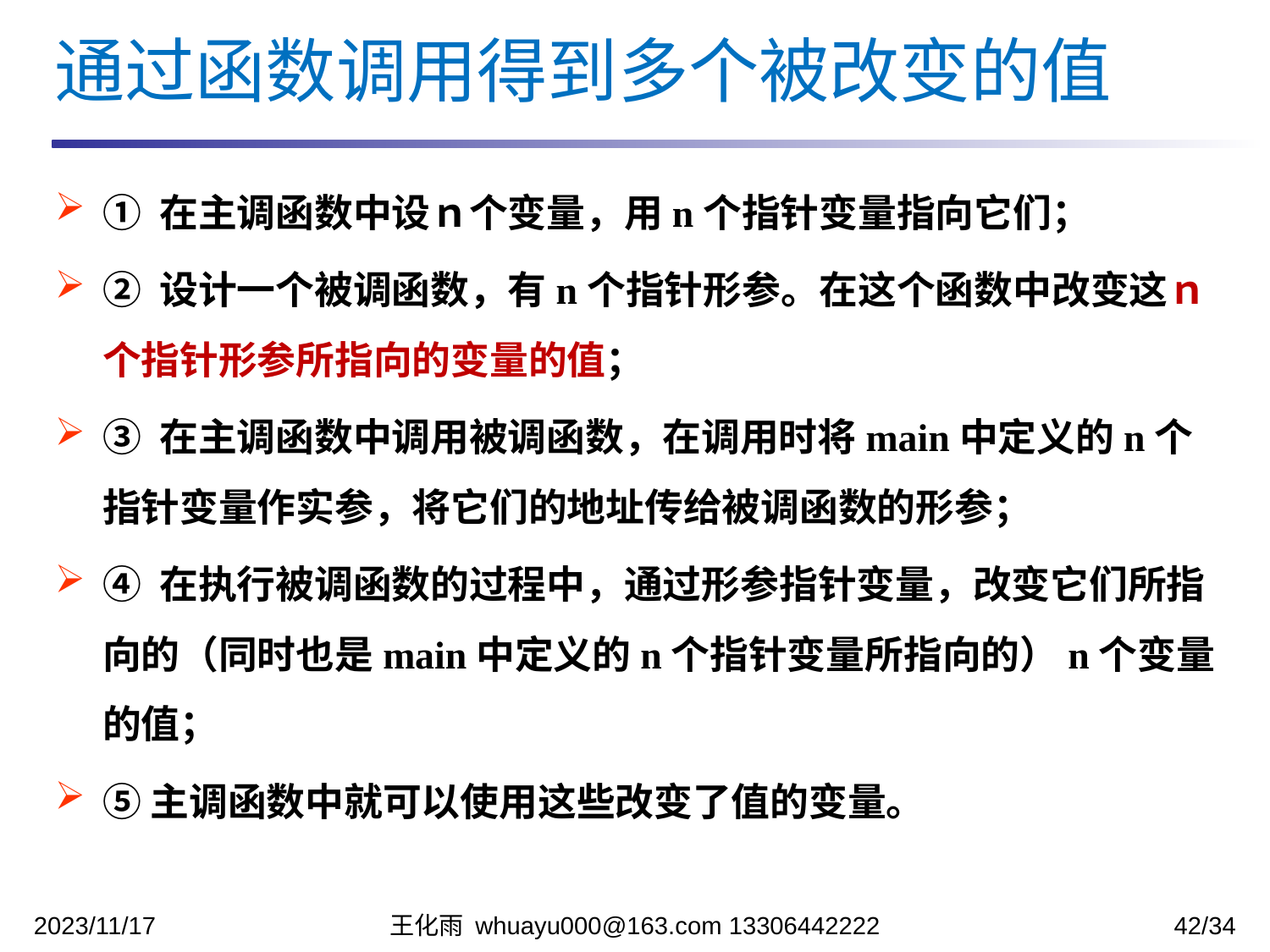

通过函数调用得到多个被改变的值
① 在主调函数中设ｎ个变量，用n个指针变量指向它们；
② 设计一个被调函数，有n个指针形参。在这个函数中改变这ｎ个指针形参所指向的变量的值；
③ 在主调函数中调用被调函数，在调用时将main中定义的n个指针变量作实参，将它们的地址传给被调函数的形参；
④ 在执行被调函数的过程中，通过形参指针变量，改变它们所指向的（同时也是main中定义的n个指针变量所指向的）n个变量的值；
⑤主调函数中就可以使用这些改变了值的变量。

2023/11/17
王化雨 whuayu000@163.com 13306442222
42/34